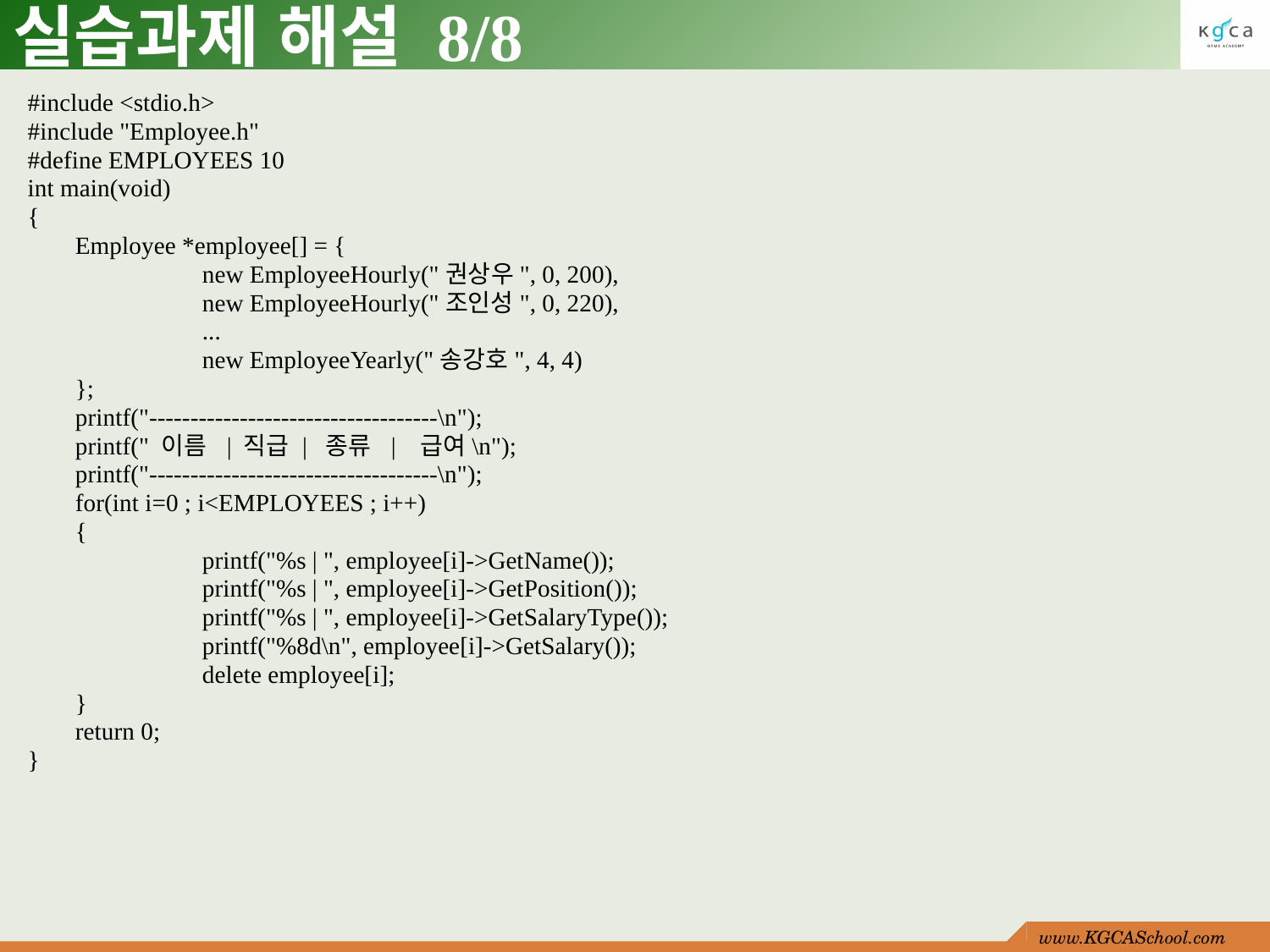

# 실습과제 해설 8/8
#include <stdio.h>
#include "Employee.h"
#define EMPLOYEES 10
int main(void)
{
	Employee *employee[] = {
		new EmployeeHourly("권상우", 0, 200),
		new EmployeeHourly("조인성", 0, 220),
		...
		new EmployeeYearly("송강호", 4, 4)
	};
	printf("-----------------------------------\n");
	printf(" 이름  | 직급 |  종류  |   급여\n");
	printf("-----------------------------------\n");
	for(int i=0 ; i<EMPLOYEES ; i++)
	{
		printf("%s | ", employee[i]->GetName());
		printf("%s | ", employee[i]->GetPosition());
		printf("%s | ", employee[i]->GetSalaryType());
		printf("%8d\n", employee[i]->GetSalary());
		delete employee[i];
	}
	return 0;
}